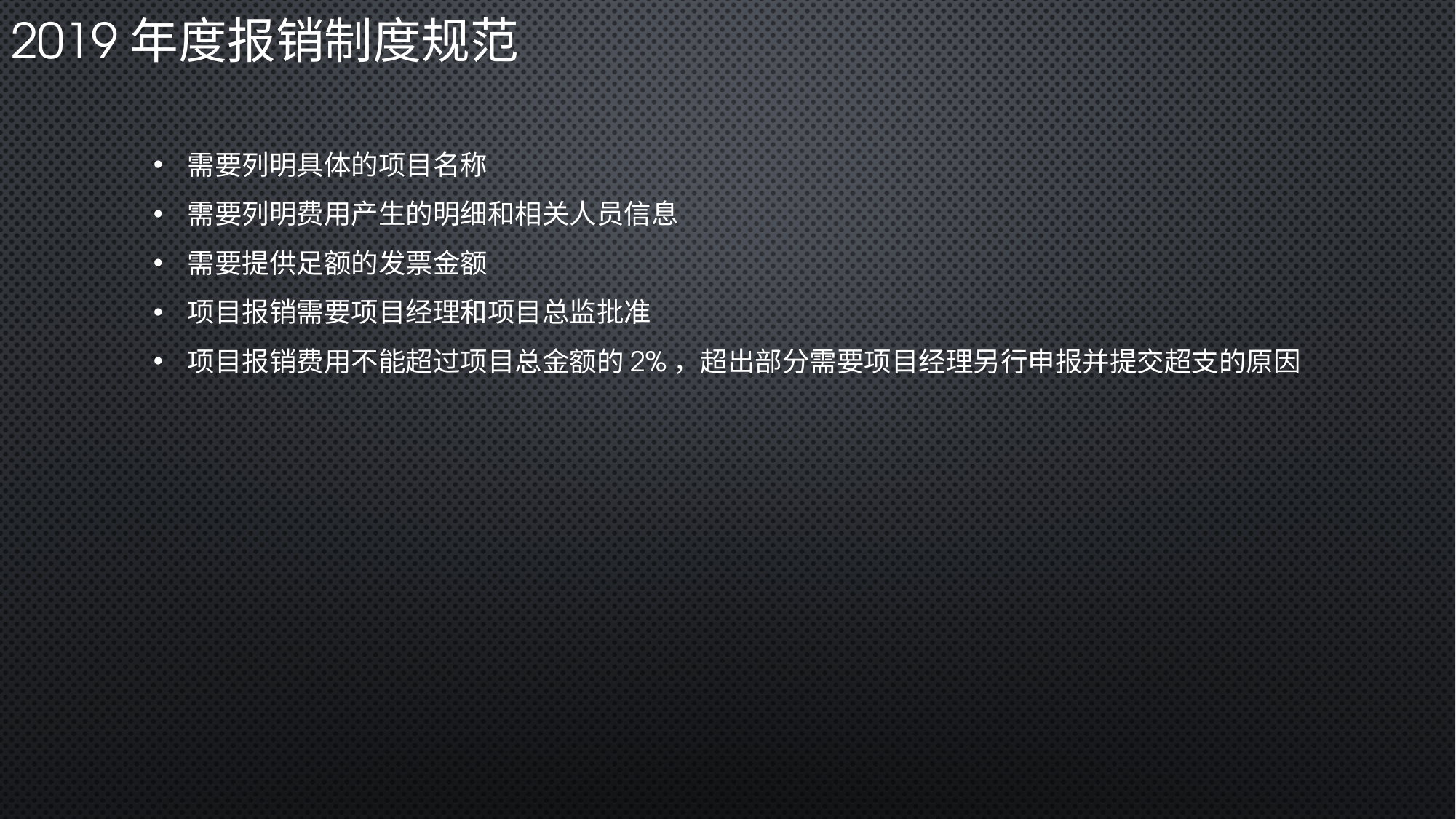

# 2019年度报销制度规范
需要列明具体的项目名称
需要列明费用产生的明细和相关人员信息
需要提供足额的发票金额
项目报销需要项目经理和项目总监批准
项目报销费用不能超过项目总金额的2%，超出部分需要项目经理另行申报并提交超支的原因